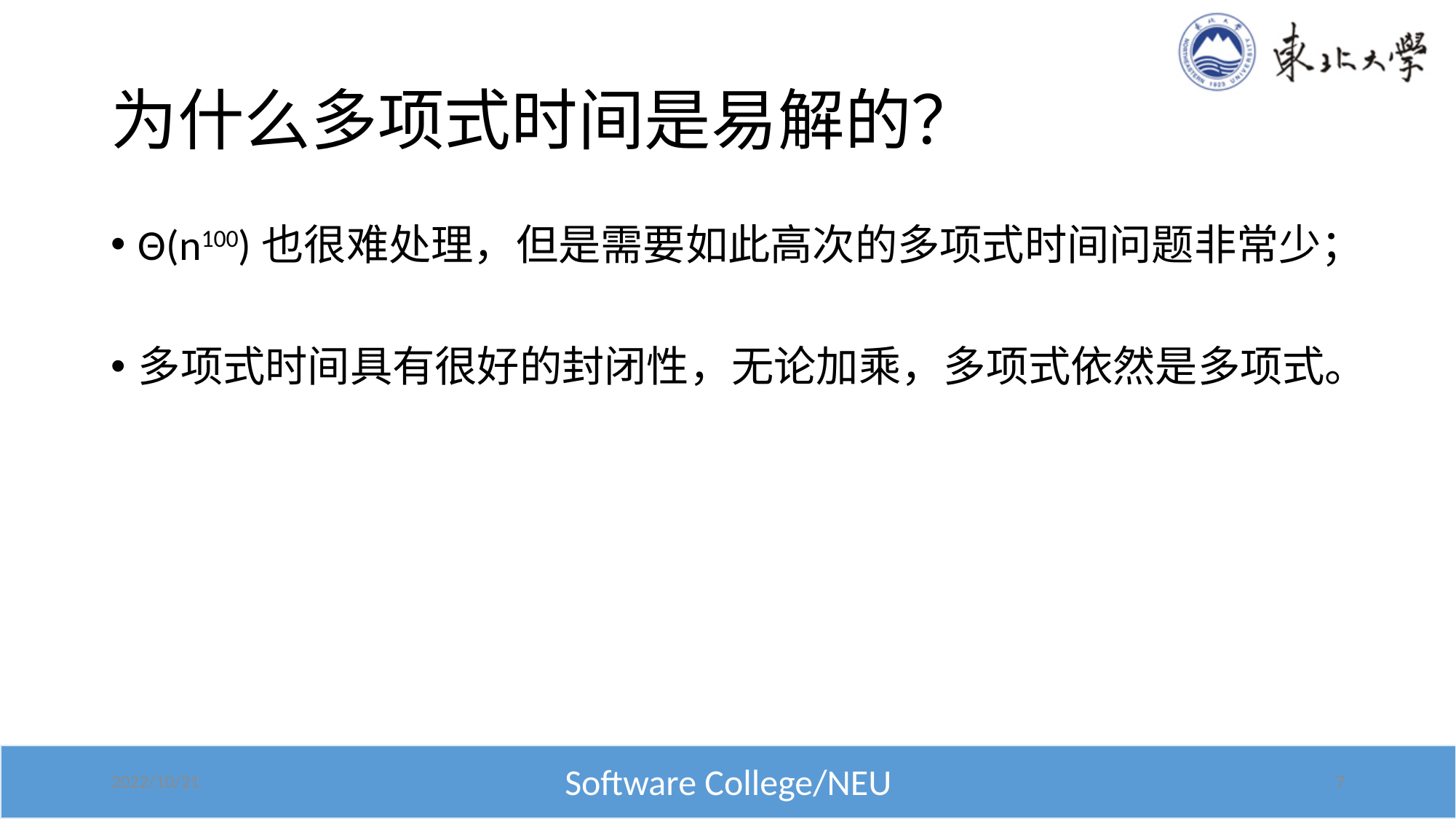

# 为什么多项式时间是易解的？
Θ(n100)也很难处理，但是需要如此高次的多项式时间问题非常少；

多项式时间具有很好的封闭性，无论加乘，多项式依然是多项式。